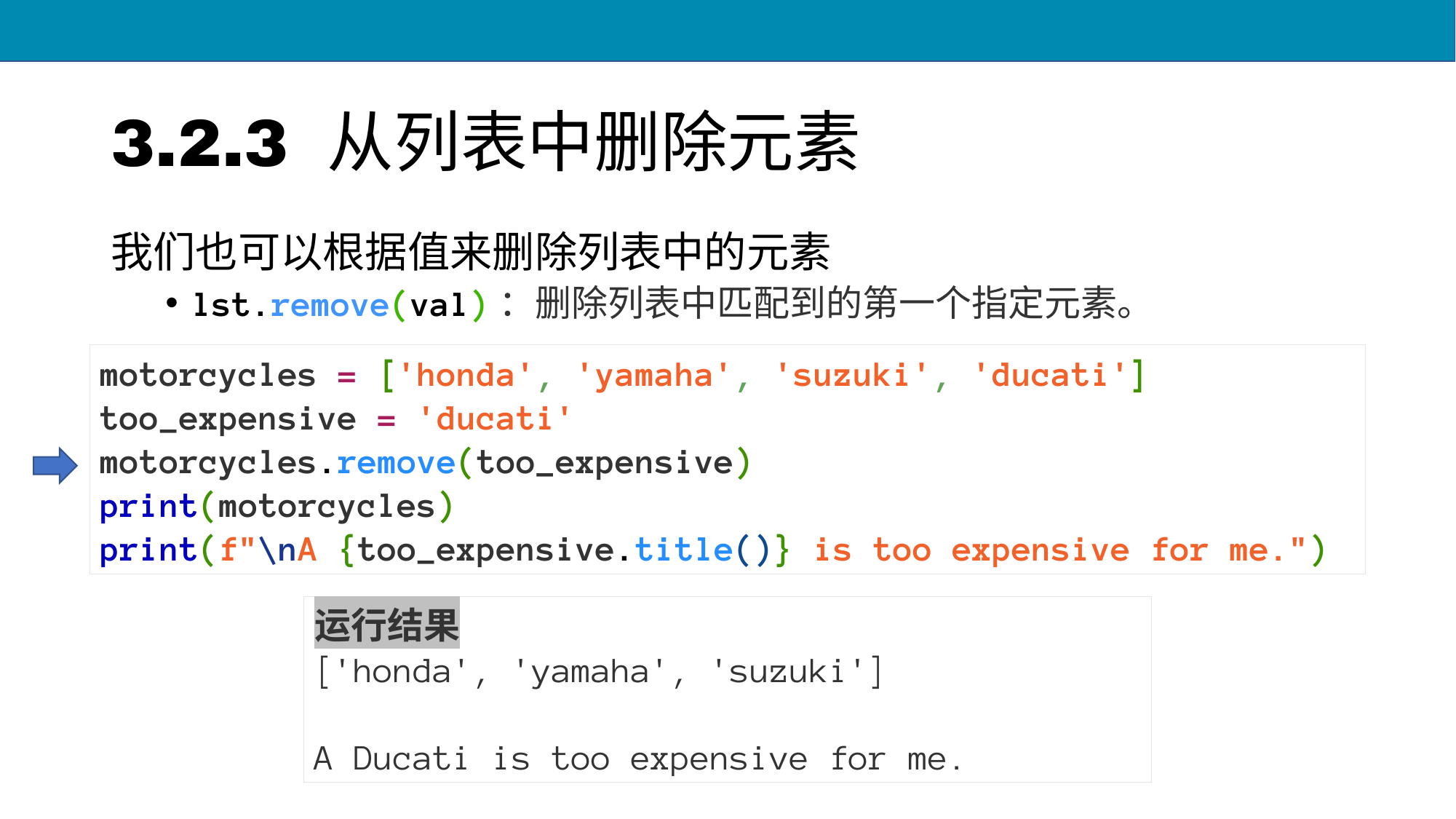

# 3.2.3 从列表中删除元素
我们也可以根据值来删除列表中的元素
lst.remove(val)：删除列表中匹配到的第一个指定元素。

motorcycles = ['honda', 'yamaha', 'suzuki', 'ducati']
too_expensive = 'ducati'
motorcycles.remove(too_expensive)
print(motorcycles)
print(f"\nA {too_expensive.title()} is too expensive for me.")

运行结果
['honda', 'yamaha', 'suzuki']

A Ducati is too expensive for me.